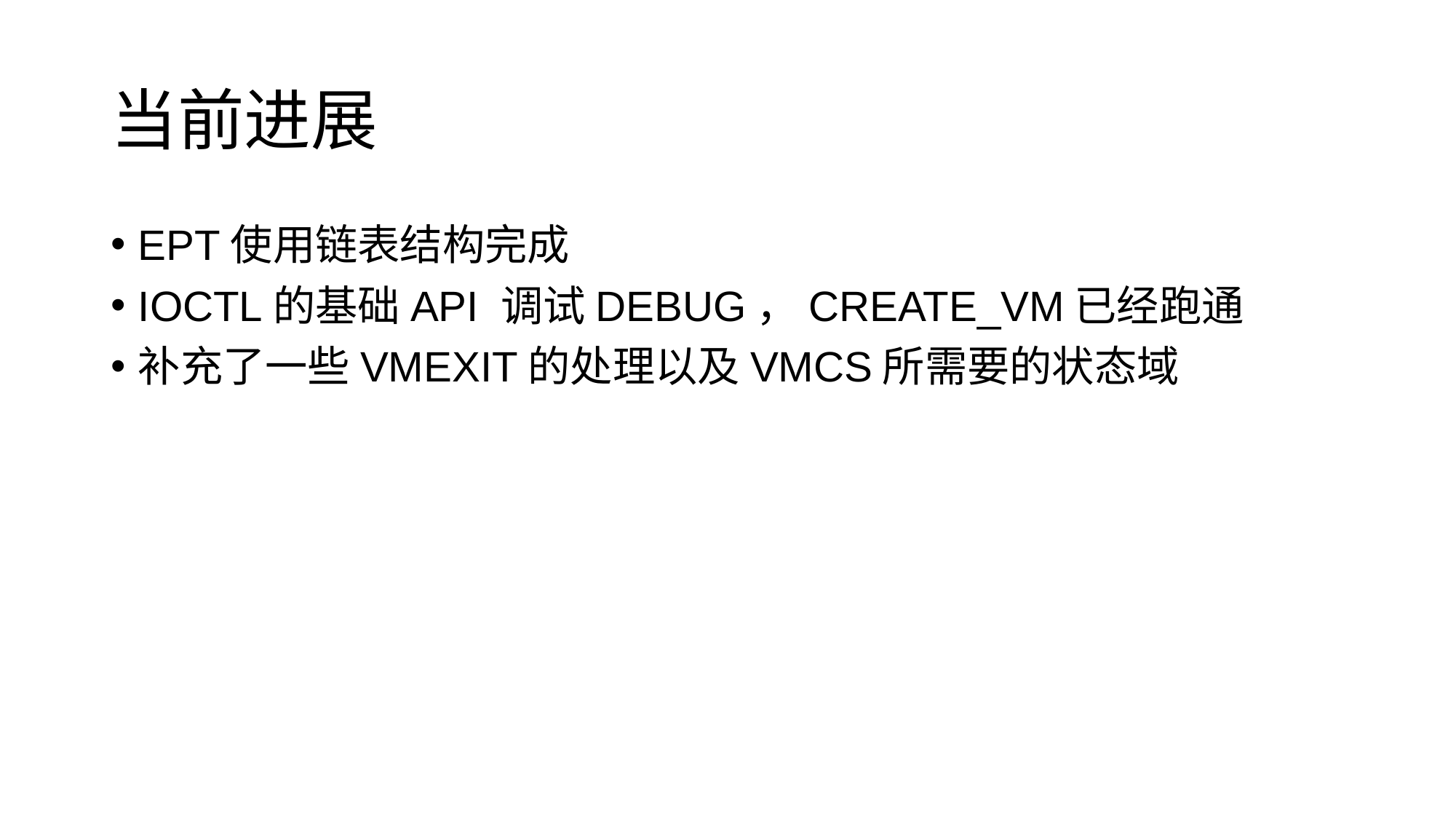

# 当前进展
EPT使用链表结构完成
IOCTL的基础API 调试DEBUG，CREATE_VM已经跑通
补充了一些VMEXIT的处理以及VMCS所需要的状态域